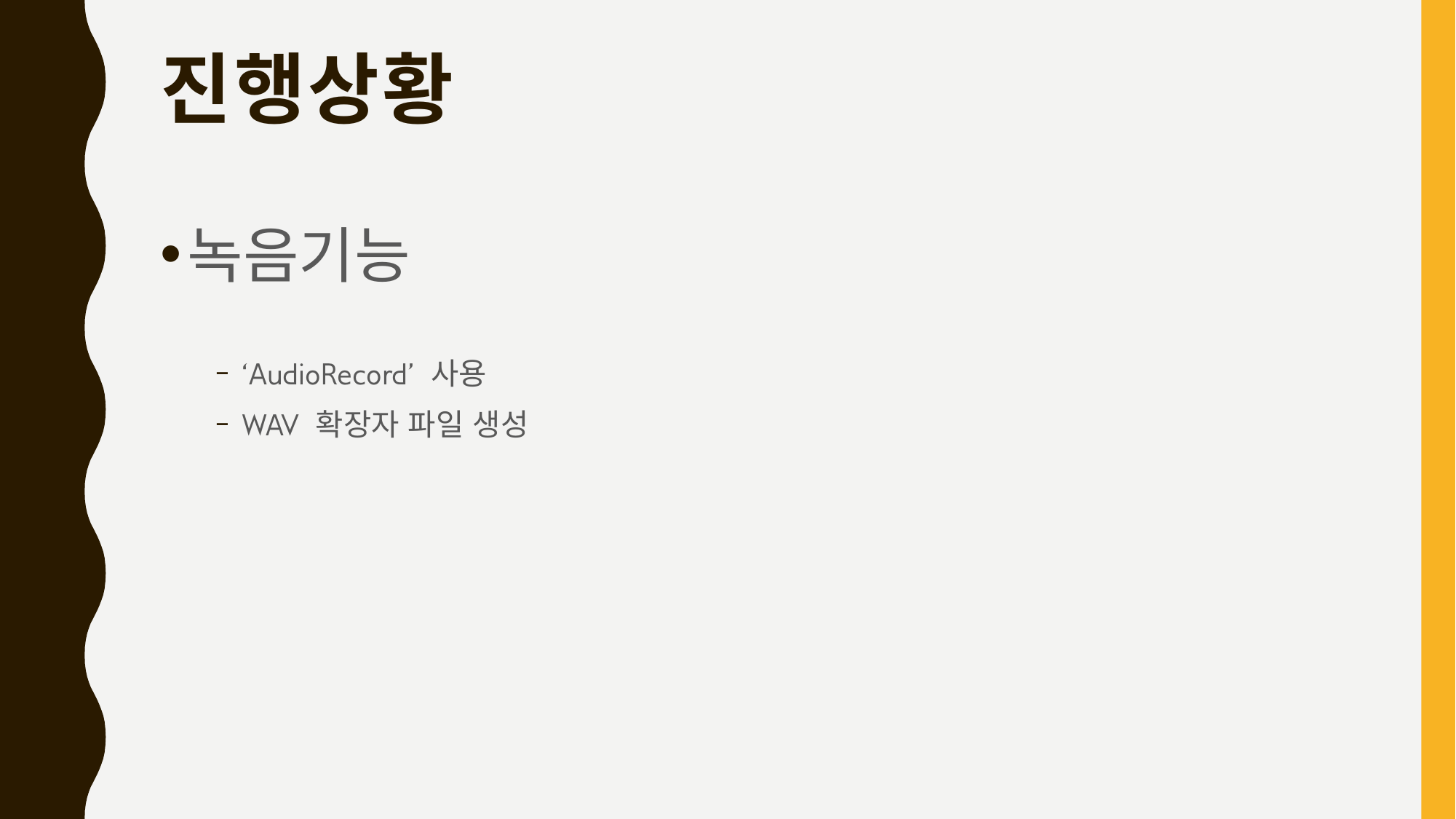

# 진행상황
녹음기능

‘AudioRecord’ 사용
WAV 확장자 파일 생성